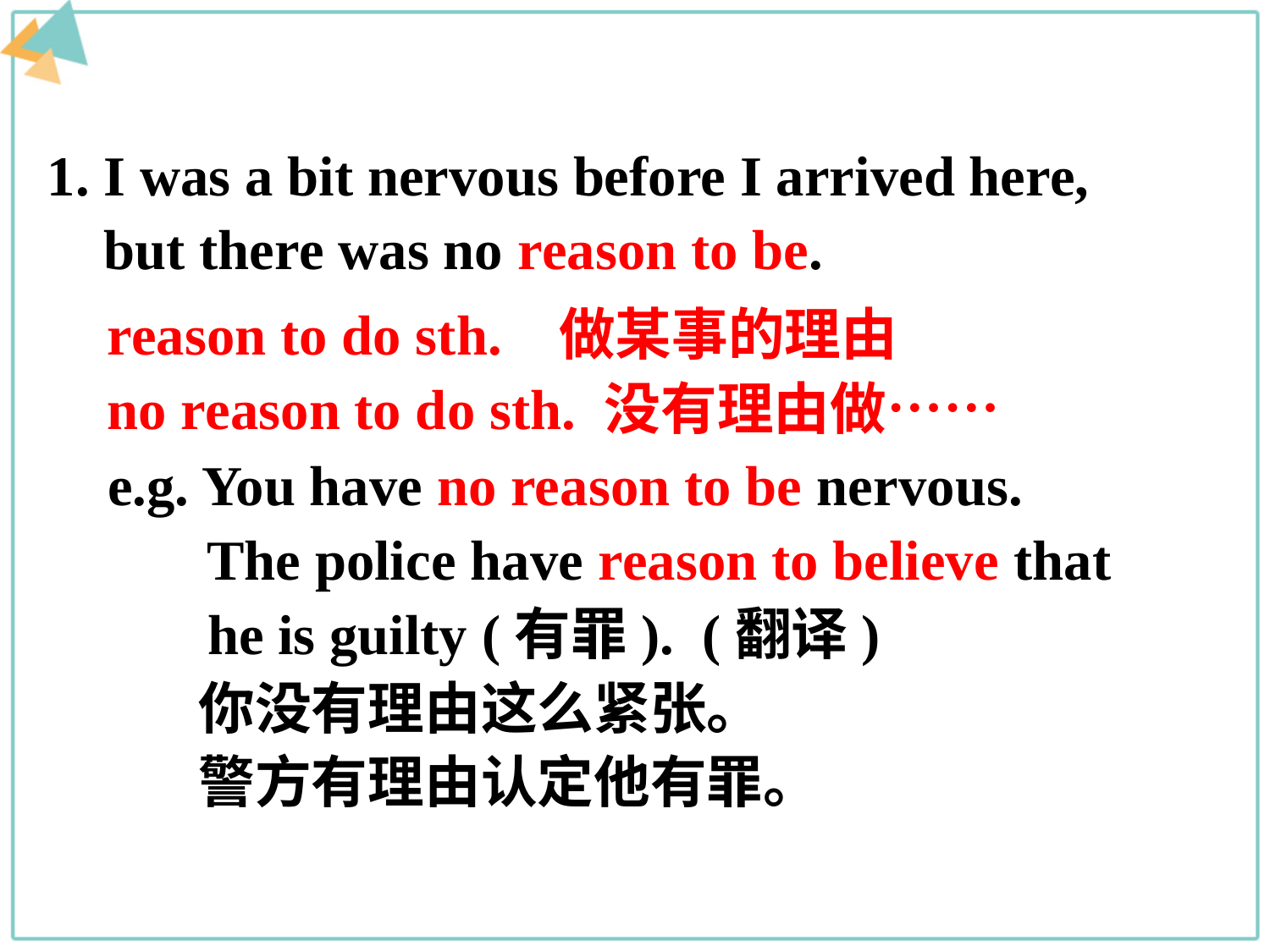

1. I was a bit nervous before I arrived here,
    but there was no reason to be.
reason to do sth.   做某事的理由
no reason to do sth. 没有理由做……
e.g. You have no reason to be nervous.
       The police have reason to believe that he is guilty (有罪).  (翻译)
      你没有理由这么紧张。
      警方有理由认定他有罪。